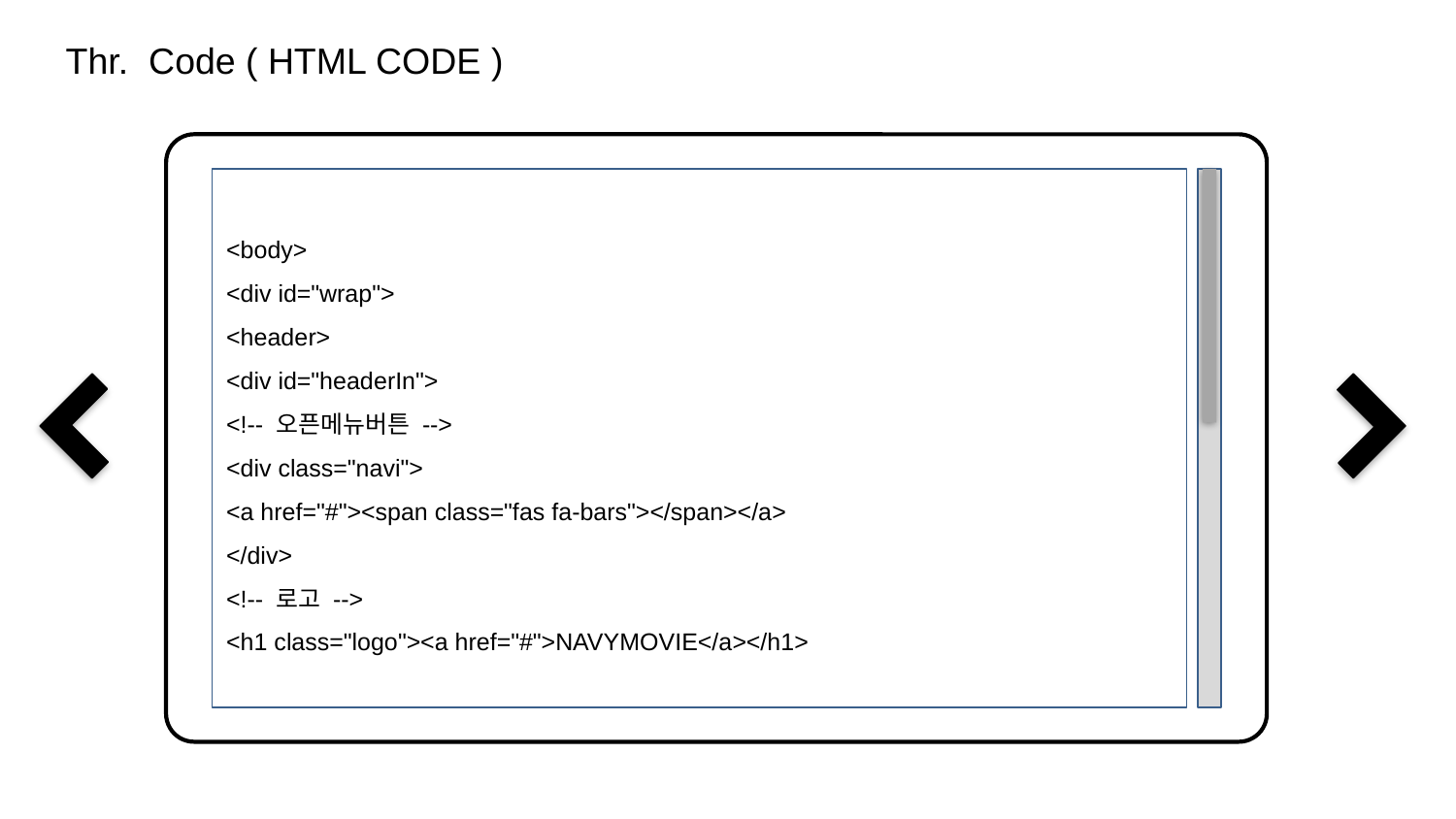

Thr.  Code ( HTML CODE )

<body>
<div id="wrap">
<header>
<div id="headerIn">
<!-- 오픈메뉴버튼 -->
<div class="navi">
<a href="#"><span class="fas fa-bars"></span></a>
</div>
<!-- 로고 -->
<h1 class="logo"><a href="#">NAVYMOVIE</a></h1>